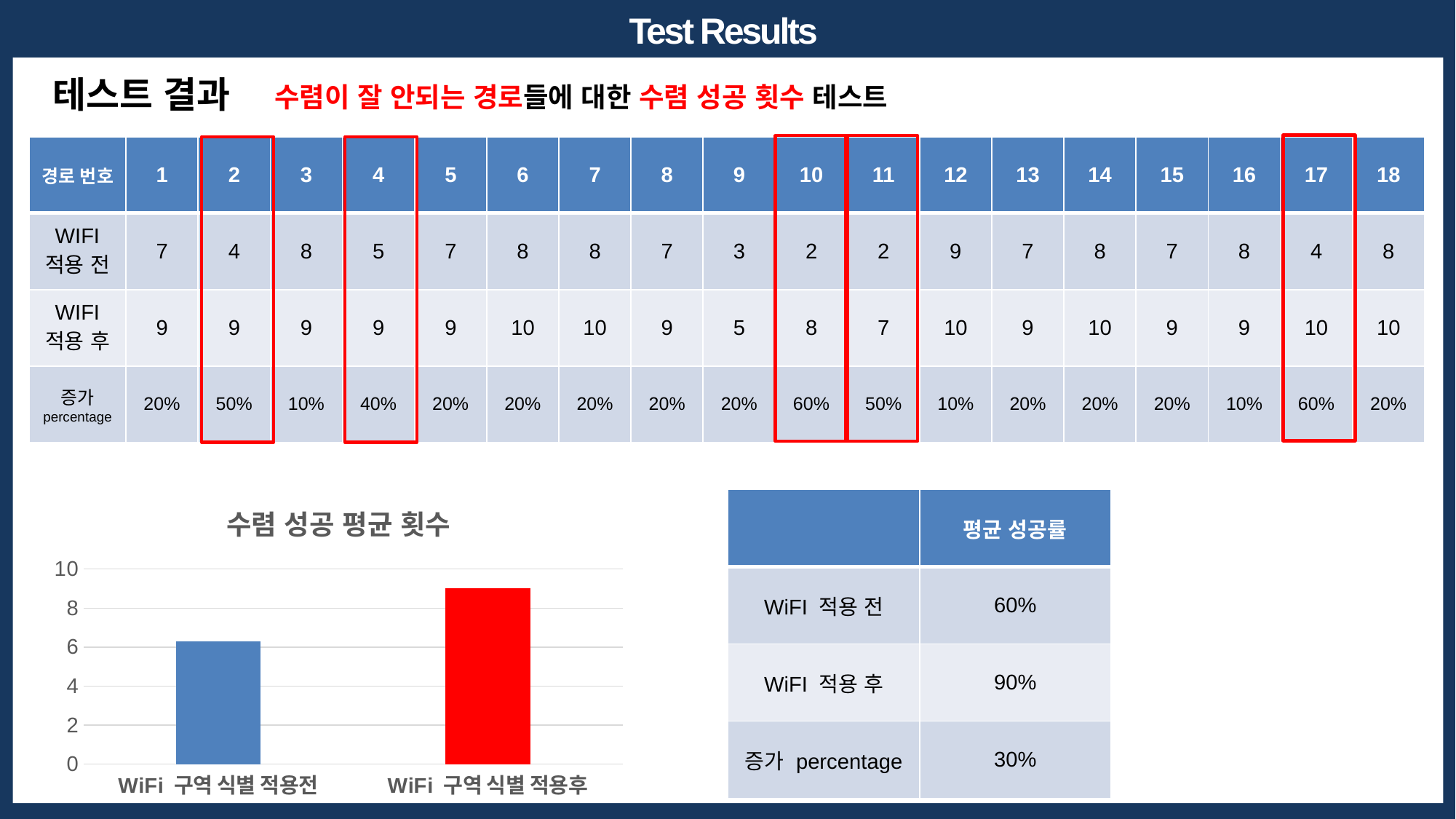

Test Results

테스트 결과
수렴이 잘 안되는 경로들에 대한 수렴 성공 횟수 테스트

| 경로 번호 | 1 | 2 | 3 | 4 | 5 | 6 | 7 | 8 | 9 | 10 | 11 | 12 | 13 | 14 | 15 | 16 | 17 | 18 |
| --- | --- | --- | --- | --- | --- | --- | --- | --- | --- | --- | --- | --- | --- | --- | --- | --- | --- | --- |
| WIFI 적용 전 | 7 | 4 | 8 | 5 | 7 | 8 | 8 | 7 | 3 | 2 | 2 | 9 | 7 | 8 | 7 | 8 | 4 | 8 |
| WIFI 적용 후 | 9 | 9 | 9 | 9 | 9 | 10 | 10 | 9 | 5 | 8 | 7 | 10 | 9 | 10 | 9 | 9 | 10 | 10 |
| 증가 percentage | 20% | 50% | 10% | 40% | 20% | 20% | 20% | 20% | 20% | 60% | 50% | 10% | 20% | 20% | 20% | 10% | 60% | 20% |

### Chart: 수렴 성공 평균 횟수

| Category |  |
|---|---|
| WiFi 구역 식별 적용전 | 6.277777777777778 |
| WiFi 구역 식별 적용후 | 9.0 |
|  | 평균 성공률 |
| --- | --- |
| WiFI 적용 전 | 60% |
| WiFI 적용 후 | 90% |
| 증가 percentage | 30% |